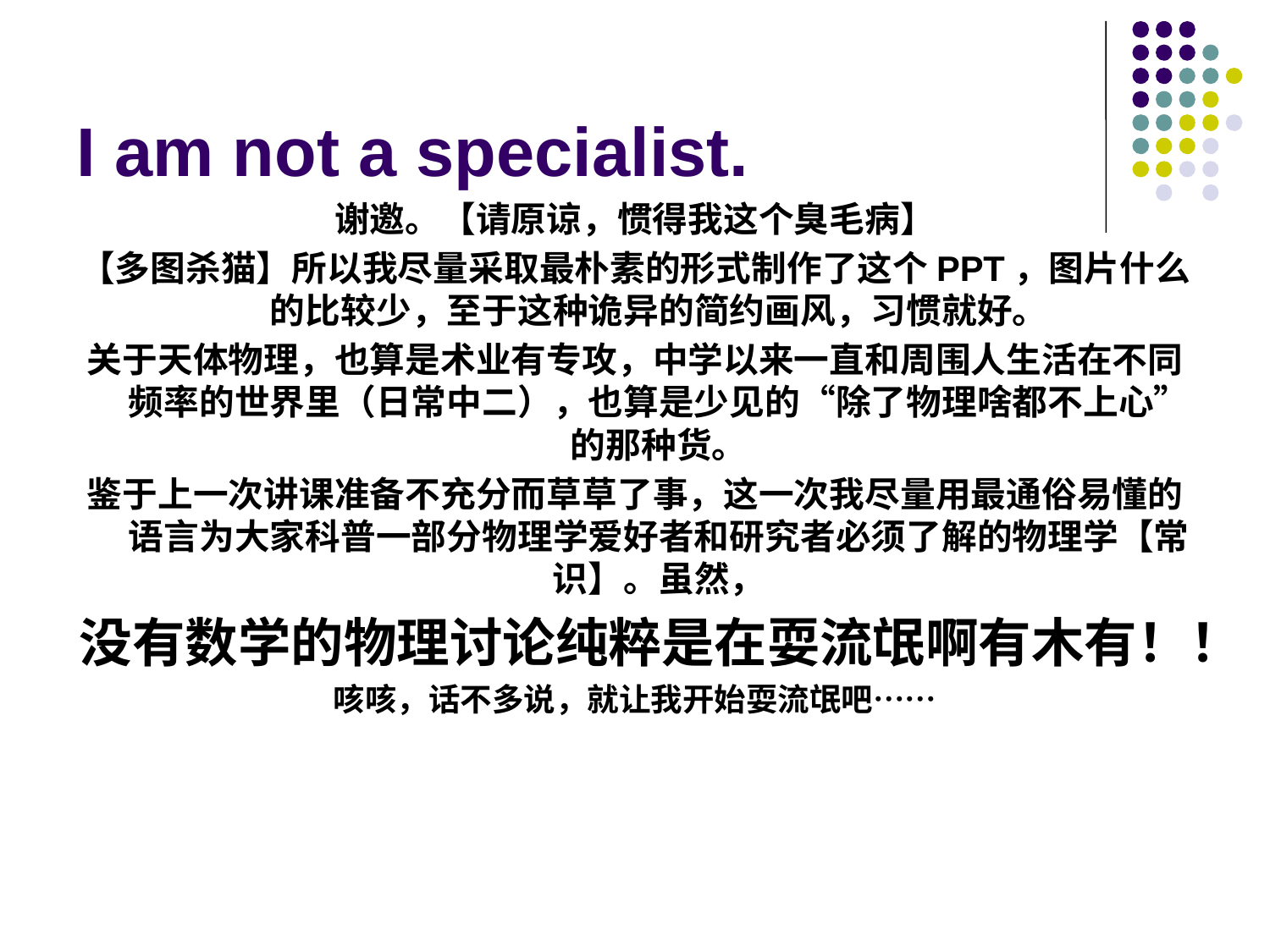

# I am not a specialist.
谢邀。【请原谅，惯得我这个臭毛病】
【多图杀猫】所以我尽量采取最朴素的形式制作了这个PPT，图片什么的比较少，至于这种诡异的简约画风，习惯就好。
关于天体物理，也算是术业有专攻，中学以来一直和周围人生活在不同频率的世界里（日常中二），也算是少见的“除了物理啥都不上心”的那种货。
鉴于上一次讲课准备不充分而草草了事，这一次我尽量用最通俗易懂的语言为大家科普一部分物理学爱好者和研究者必须了解的物理学【常识】。虽然，
没有数学的物理讨论纯粹是在耍流氓啊有木有！！
咳咳，话不多说，就让我开始耍流氓吧……